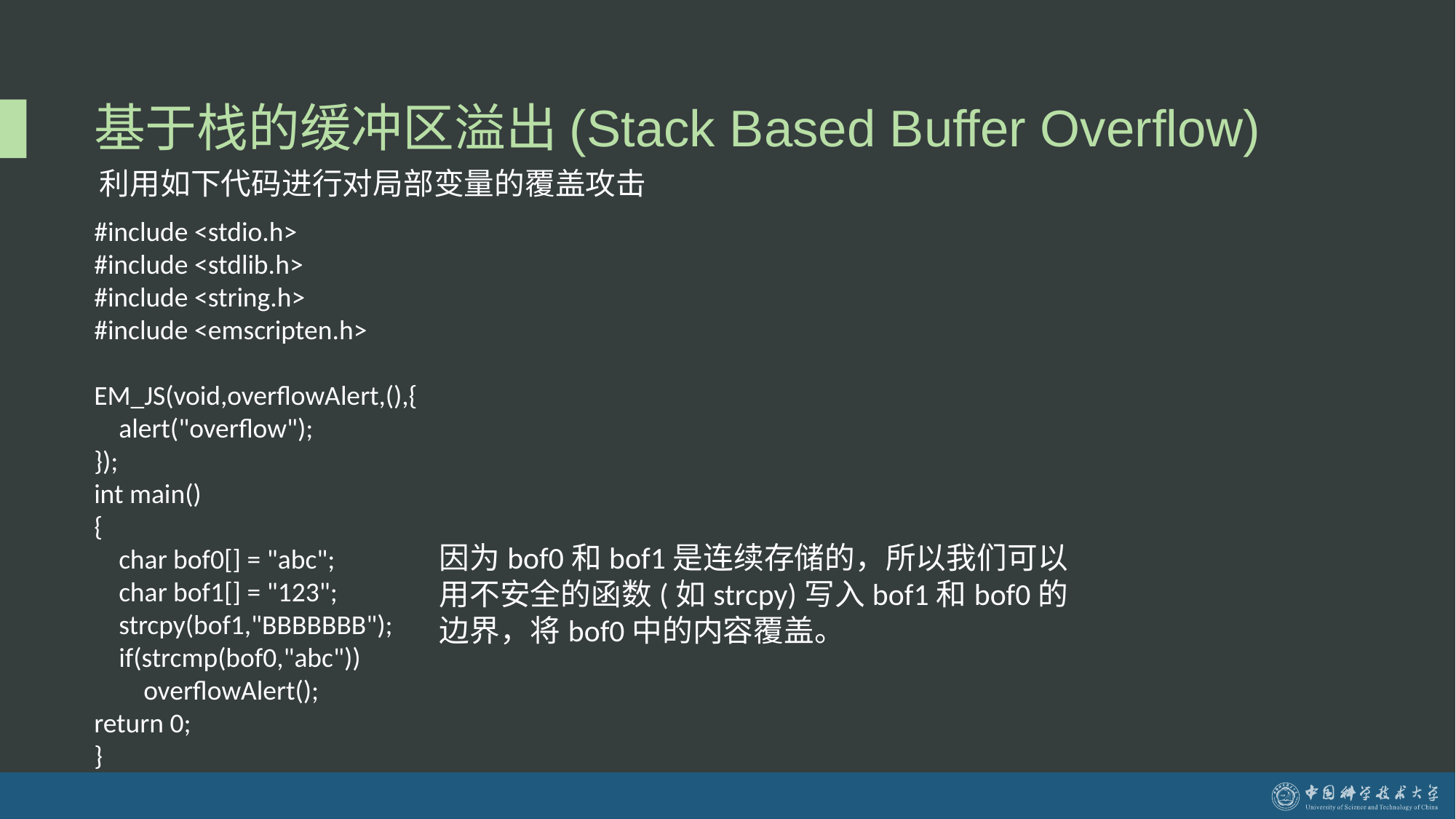

# 基于栈的缓冲区溢出(Stack Based Buffer Overflow)
利用如下代码进行对局部变量的覆盖攻击
#include <stdio.h>
#include <stdlib.h>
#include <string.h>
#include <emscripten.h>

EM_JS(void,overflowAlert,(),{    alert("overflow");
});
int main()
{    char bof0[] = "abc";    char bof1[] = "123";    strcpy(bof1,"BBBBBBB");    if(strcmp(bof0,"abc"))        overflowAlert();
return 0;
}
因为bof0和bof1是连续存储的，所以我们可以用不安全的函数(如strcpy)写入bof1和bof0的边界，将bof0中的内容覆盖。